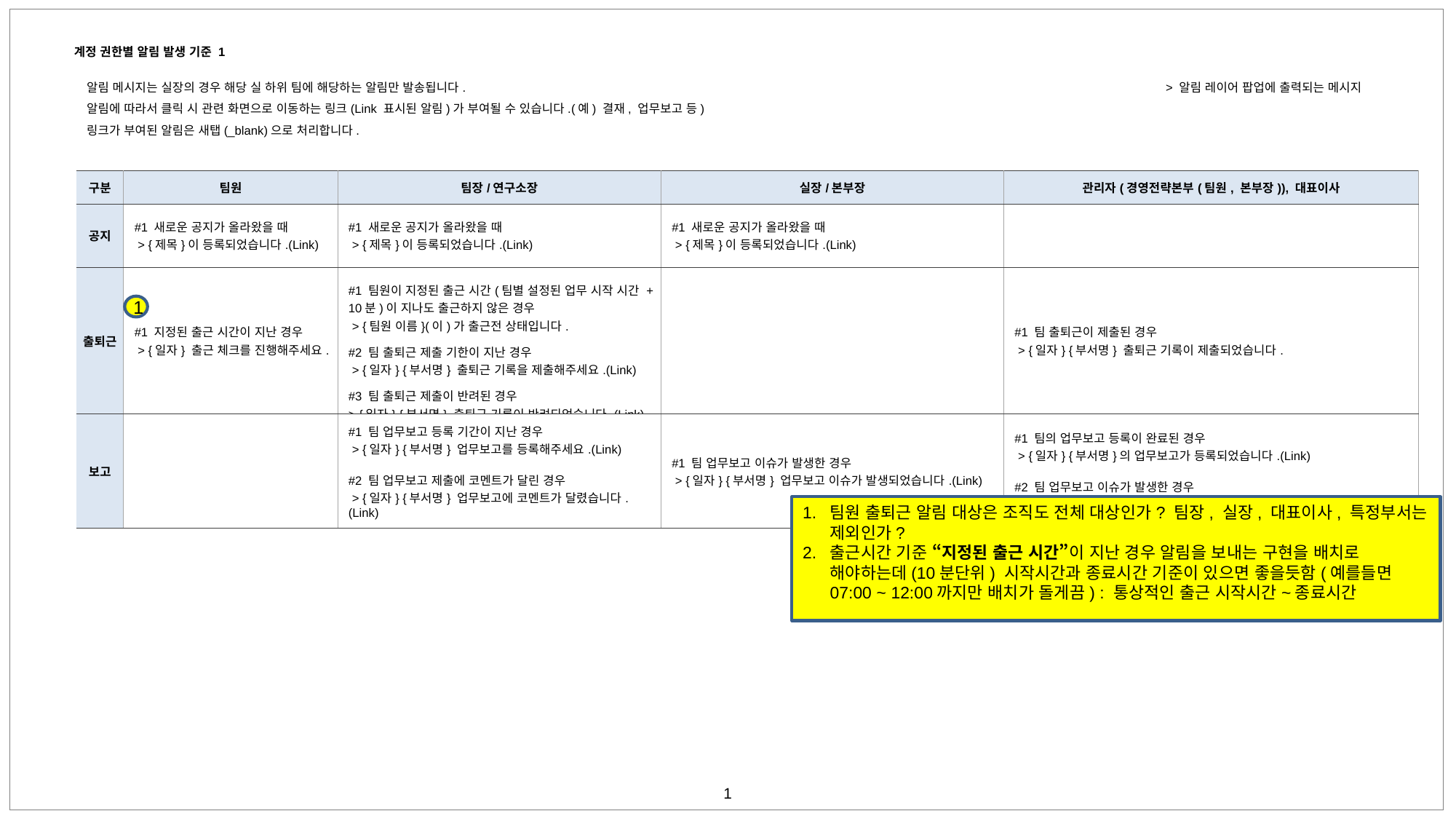

계정 권한별 알림 발생 기준 1
알림 메시지는 실장의 경우 해당 실 하위 팀에 해당하는 알림만 발송됩니다.
알림에 따라서 클릭 시 관련 화면으로 이동하는 링크(Link 표시된 알림)가 부여될 수 있습니다.(예) 결재, 업무보고 등)
링크가 부여된 알림은 새탭(_blank)으로 처리합니다.
> 알림 레이어 팝업에 출력되는 메시지
| 구분 | 팀원 | 팀장/연구소장 | 실장/본부장 | 관리자(경영전략본부(팀원, 본부장)), 대표이사 |
| --- | --- | --- | --- | --- |
| 공지 | #1 새로운 공지가 올라왔을 때 > {제목}이 등록되었습니다.(Link) | #1 새로운 공지가 올라왔을 때 > {제목}이 등록되었습니다.(Link) | #1 새로운 공지가 올라왔을 때 > {제목}이 등록되었습니다.(Link) |  |
| 출퇴근 | #1 지정된 출근 시간이 지난 경우 > {일자} 출근 체크를 진행해주세요. | #1 팀원이 지정된 출근 시간(팀별 설정된 업무 시작 시간 + 10분)이 지나도 출근하지 않은 경우 > {팀원 이름}(이)가 출근전 상태입니다. #2 팀 출퇴근 제출 기한이 지난 경우 > {일자} {부서명} 출퇴근 기록을 제출해주세요.(Link) #3 팀 출퇴근 제출이 반려된 경우 > {일자} {부서명} 출퇴근 기록이 반려되었습니다.(Link) |  | #1 팀 출퇴근이 제출된 경우 > {일자} {부서명} 출퇴근 기록이 제출되었습니다. |
| 보고 |  | #1 팀 업무보고 등록 기간이 지난 경우 > {일자} {부서명} 업무보고를 등록해주세요.(Link) #2 팀 업무보고 제출에 코멘트가 달린 경우 > {일자} {부서명} 업무보고에 코멘트가 달렸습니다.(Link) | #1 팀 업무보고 이슈가 발생한 경우 > {일자} {부서명} 업무보고 이슈가 발생되었습니다.(Link) | #1 팀의 업무보고 등록이 완료된 경우 > {일자} {부서명}의 업무보고가 등록되었습니다.(Link) #2 팀 업무보고 이슈가 발생한 경우 > {일자} {부서명} 업무보고 이슈가 발생되었습니다.(Link) |
1
팀원 출퇴근 알림 대상은 조직도 전체 대상인가? 팀장, 실장, 대표이사, 특정부서는 제외인가?
출근시간 기준 “지정된 출근 시간”이 지난 경우 알림을 보내는 구현을 배치로 해야하는데(10분단위) 시작시간과 종료시간 기준이 있으면 좋을듯함(예를들면 07:00 ~ 12:00까지만 배치가 돌게끔) : 통상적인 출근 시작시간~종료시간